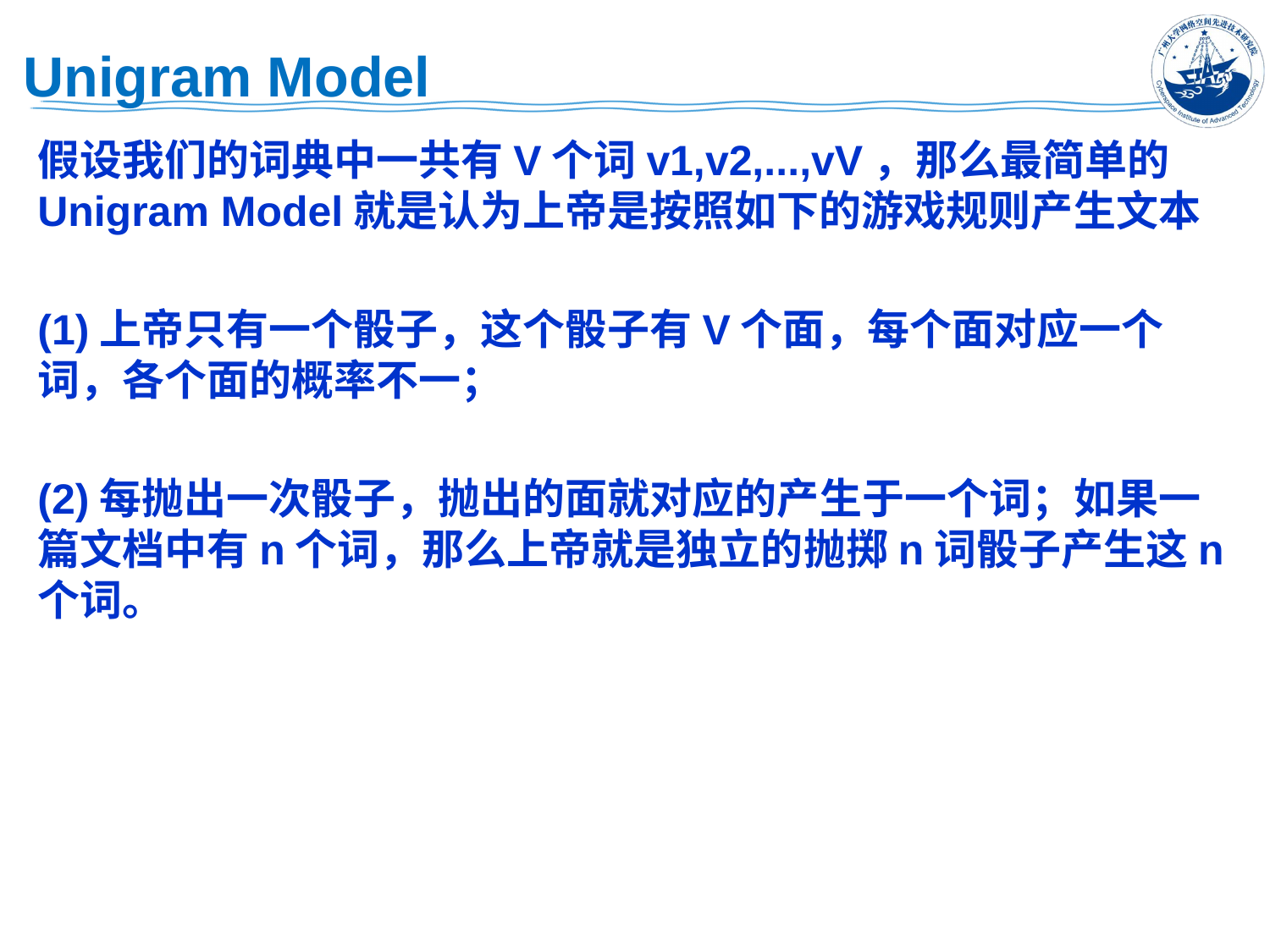

# Unigram Model
假设我们的词典中一共有V个词v1,v2,...,vV，那么最简单的Unigram Model就是认为上帝是按照如下的游戏规则产生文本

(1)上帝只有一个骰子，这个骰子有V个面，每个面对应一个词，各个面的概率不一；

(2)每抛出一次骰子，抛出的面就对应的产生于一个词；如果一篇文档中有n个词，那么上帝就是独立的抛掷n词骰子产生这n个词。